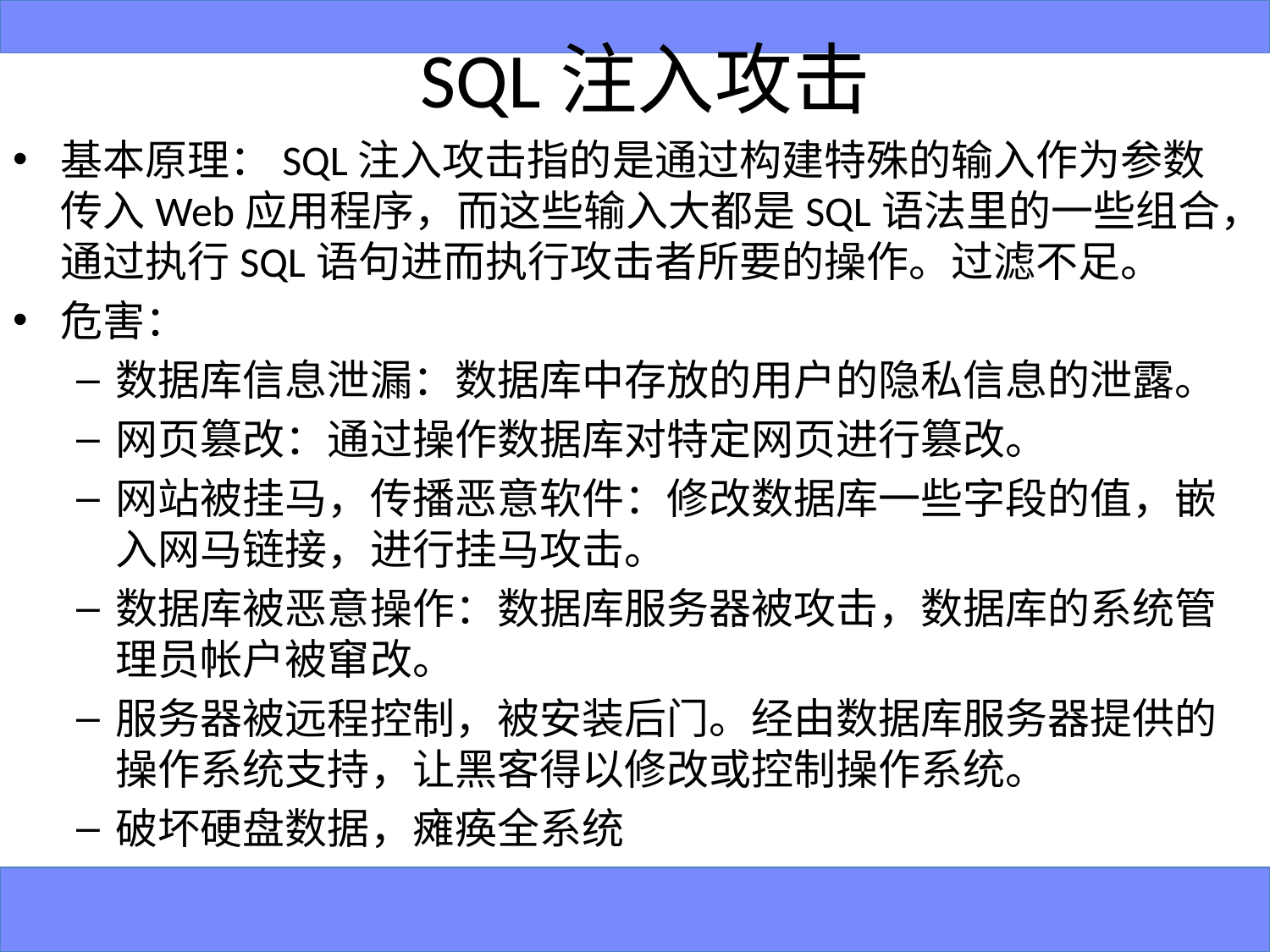

# SQL注入攻击
基本原理：SQL注入攻击指的是通过构建特殊的输入作为参数传入Web应用程序，而这些输入大都是SQL语法里的一些组合，通过执行SQL语句进而执行攻击者所要的操作。过滤不足。
危害：
数据库信息泄漏：数据库中存放的用户的隐私信息的泄露。
网页篡改：通过操作数据库对特定网页进行篡改。
网站被挂马，传播恶意软件：修改数据库一些字段的值，嵌入网马链接，进行挂马攻击。
数据库被恶意操作：数据库服务器被攻击，数据库的系统管理员帐户被窜改。
服务器被远程控制，被安装后门。经由数据库服务器提供的操作系统支持，让黑客得以修改或控制操作系统。
破坏硬盘数据，瘫痪全系统

8